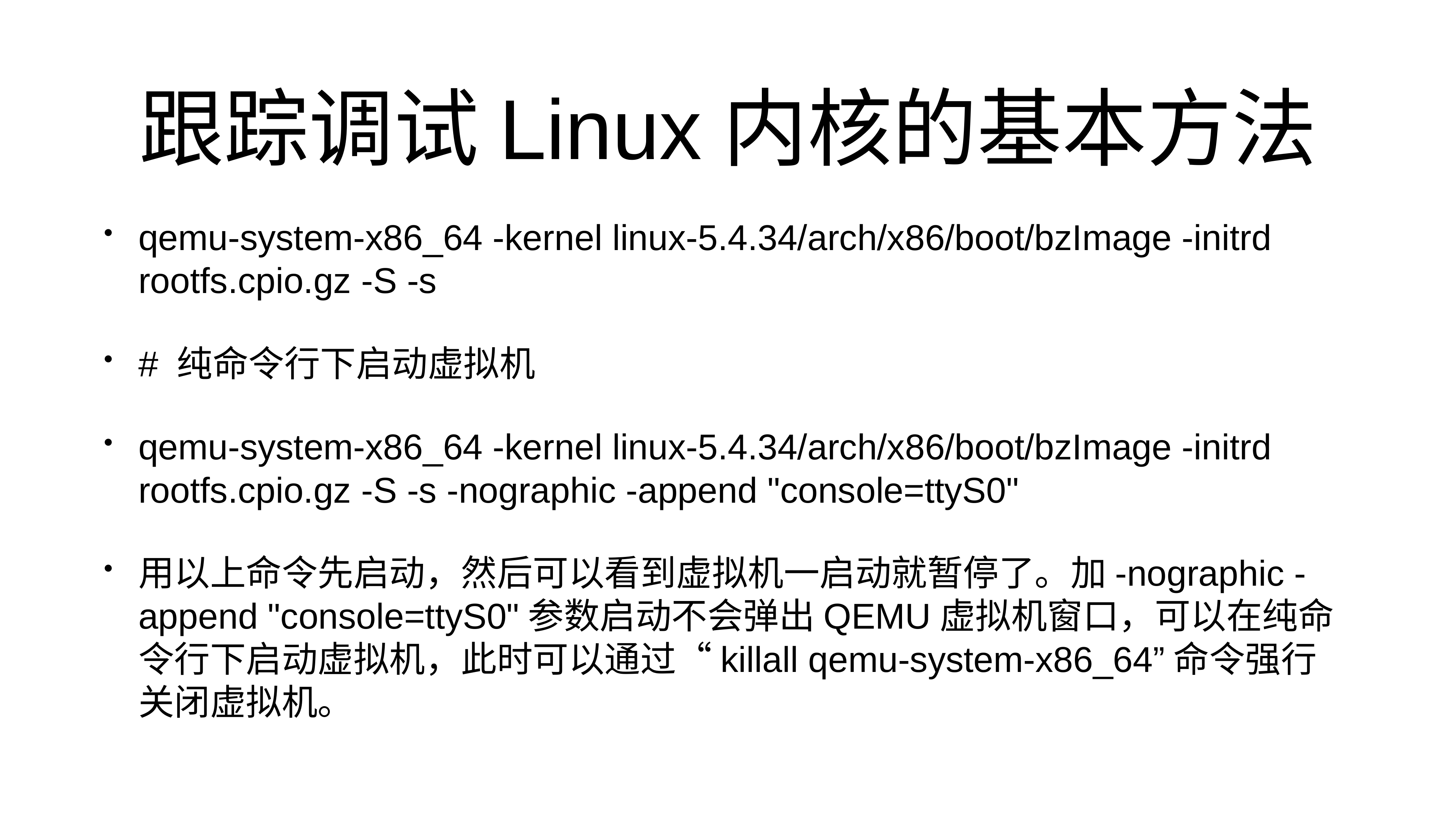

# 跟踪调试Linux内核的基本方法
qemu-system-x86_64 -kernel linux-5.4.34/arch/x86/boot/bzImage -initrd rootfs.cpio.gz -S -s
# 纯命令行下启动虚拟机
qemu-system-x86_64 -kernel linux-5.4.34/arch/x86/boot/bzImage -initrd rootfs.cpio.gz -S -s -nographic -append "console=ttyS0"
用以上命令先启动，然后可以看到虚拟机一启动就暂停了。加-nographic -append "console=ttyS0"参数启动不会弹出QEMU虚拟机窗口，可以在纯命令行下启动虚拟机，此时可以通过“killall qemu-system-x86_64”命令强行关闭虚拟机。